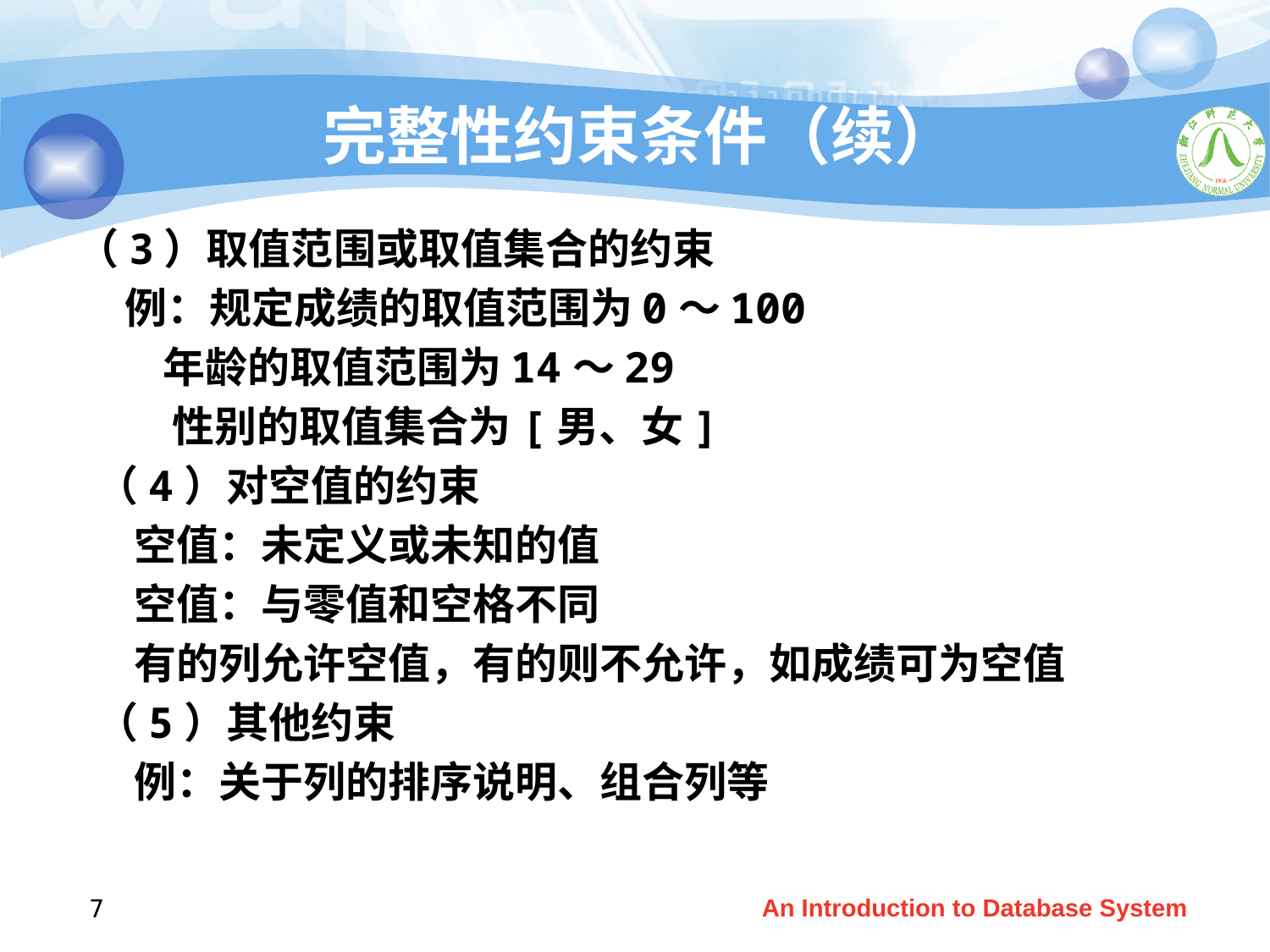

# 完整性约束条件（续）
（3）取值范围或取值集合的约束
    例：规定成绩的取值范围为0～100
        年龄的取值范围为14～29
         性别的取值集合为[男、女]
 （4）对空值的约束
     空值：未定义或未知的值
     空值：与零值和空格不同
     有的列允许空值，有的则不允许，如成绩可为空值
 （5）其他约束
     例：关于列的排序说明、组合列等
7
An Introduction to Database System